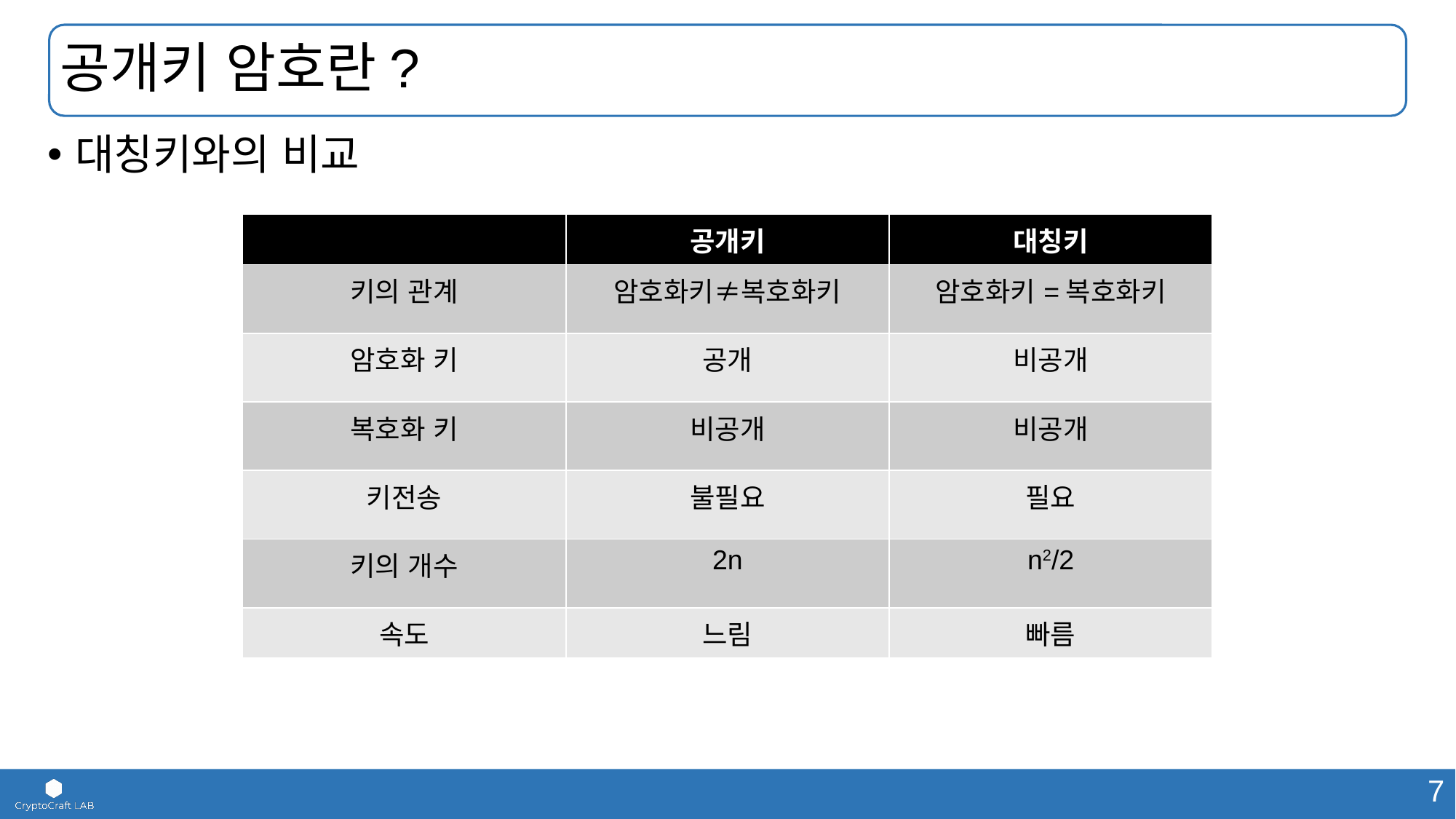

# 공개키 암호란?
대칭키와의 비교
|  | 공개키 | 대칭키 |
| --- | --- | --- |
| 키의 관계 | 암호화키≠복호화키 | 암호화키=복호화키 |
| 암호화 키 | 공개 | 비공개 |
| 복호화 키 | 비공개 | 비공개 |
| 키전송 | 불필요 | 필요 |
| 키의 개수 | 2n | n2/2 |
| 속도 | 느림 | 빠름 |